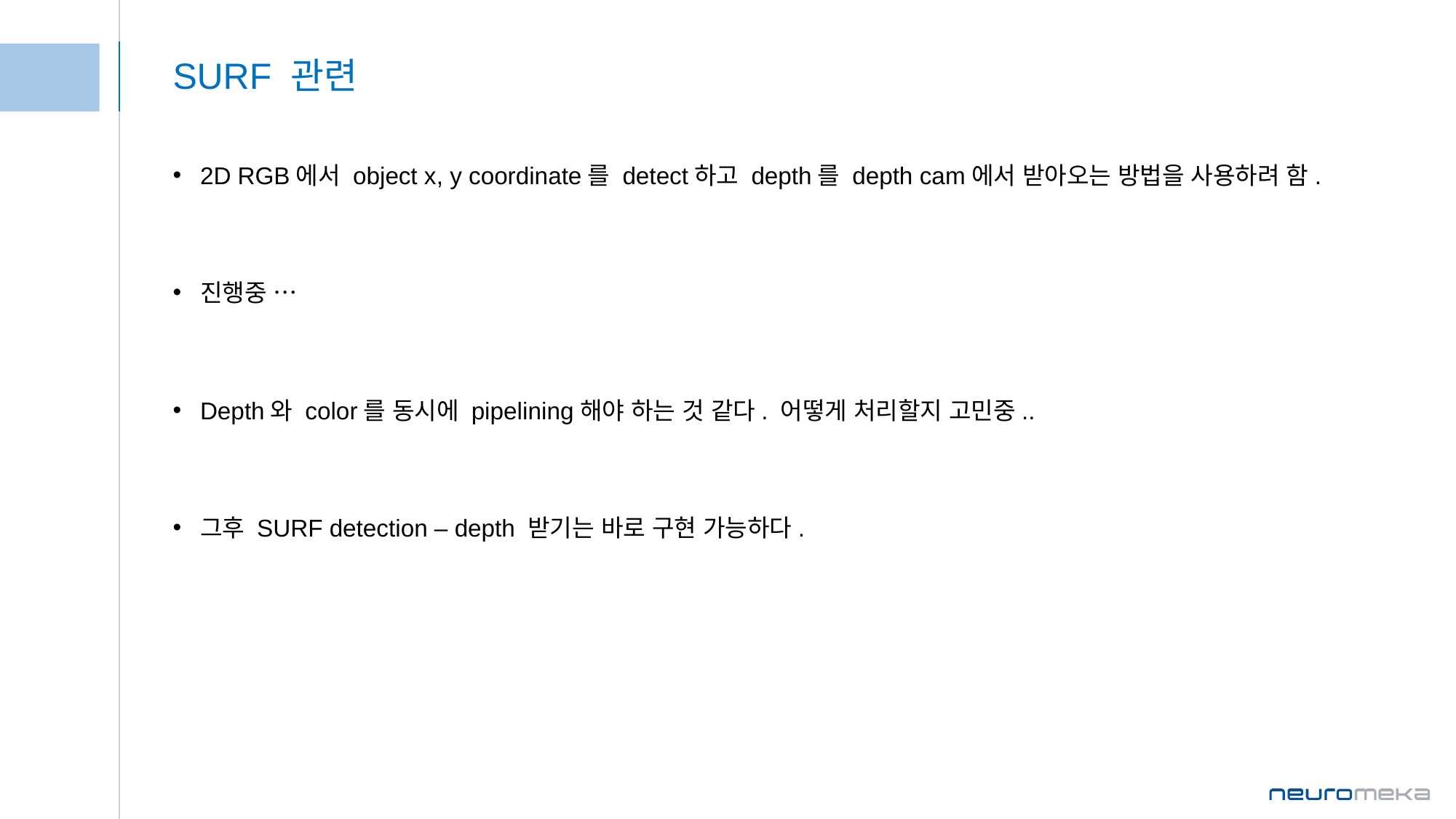

# SURF 관련
2D RGB에서 object x, y coordinate를 detect하고 depth를 depth cam에서 받아오는 방법을 사용하려 함.

진행중 …

Depth와 color를 동시에 pipelining해야 하는 것 같다. 어떻게 처리할지 고민중..

그후 SURF detection – depth 받기는 바로 구현 가능하다.